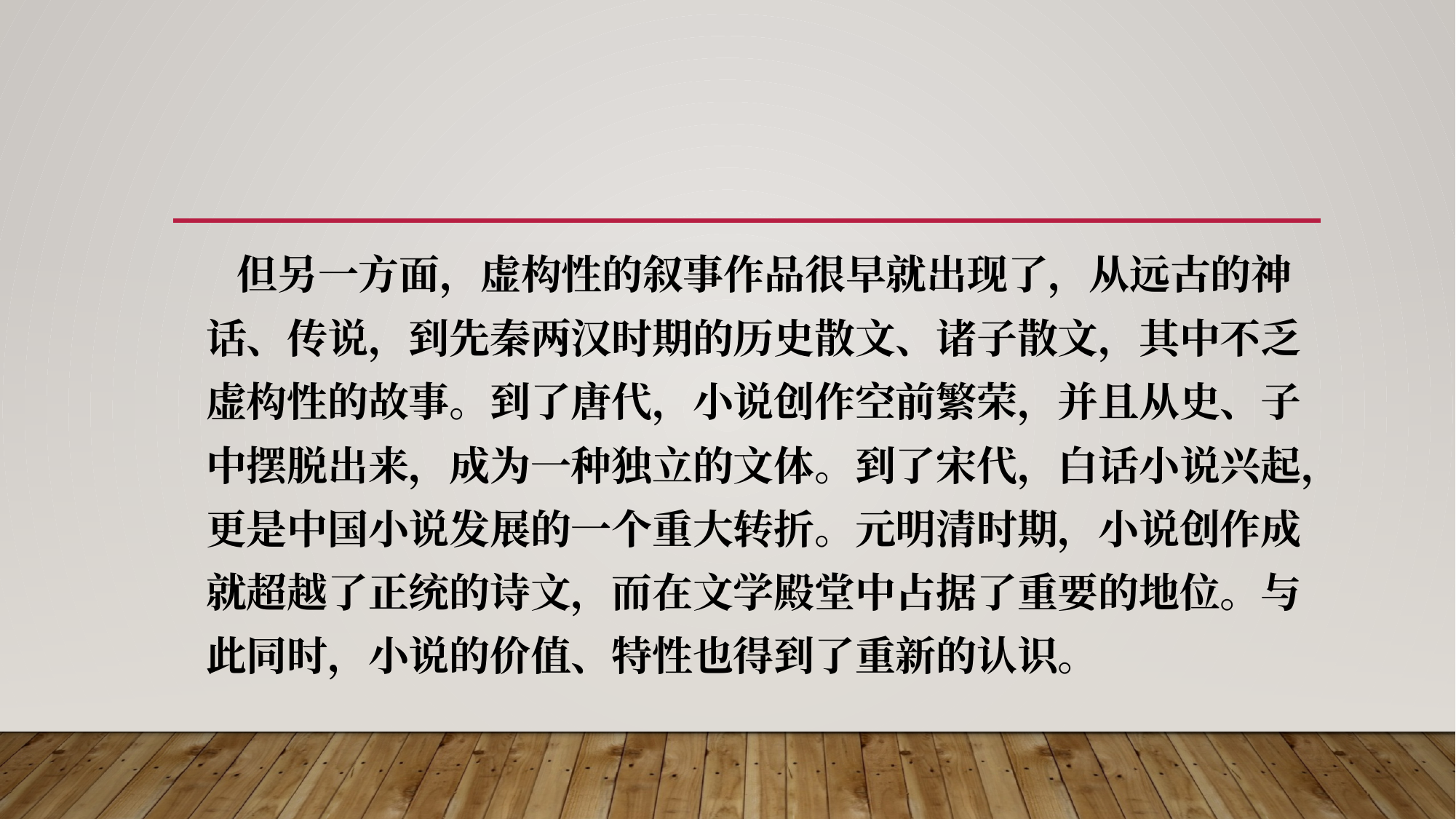

但另一方面，虚构性的叙事作品很早就出现了，从远古的神话、传说，到先秦两汉时期的历史散文、诸子散文，其中不乏虚构性的故事。到了唐代，小说创作空前繁荣，并且从史、子中摆脱出来，成为一种独立的文体。到了宋代，白话小说兴起，更是中国小说发展的一个重大转折。元明清时期，小说创作成就超越了正统的诗文，而在文学殿堂中占据了重要的地位。与此同时，小说的价值、特性也得到了重新的认识。